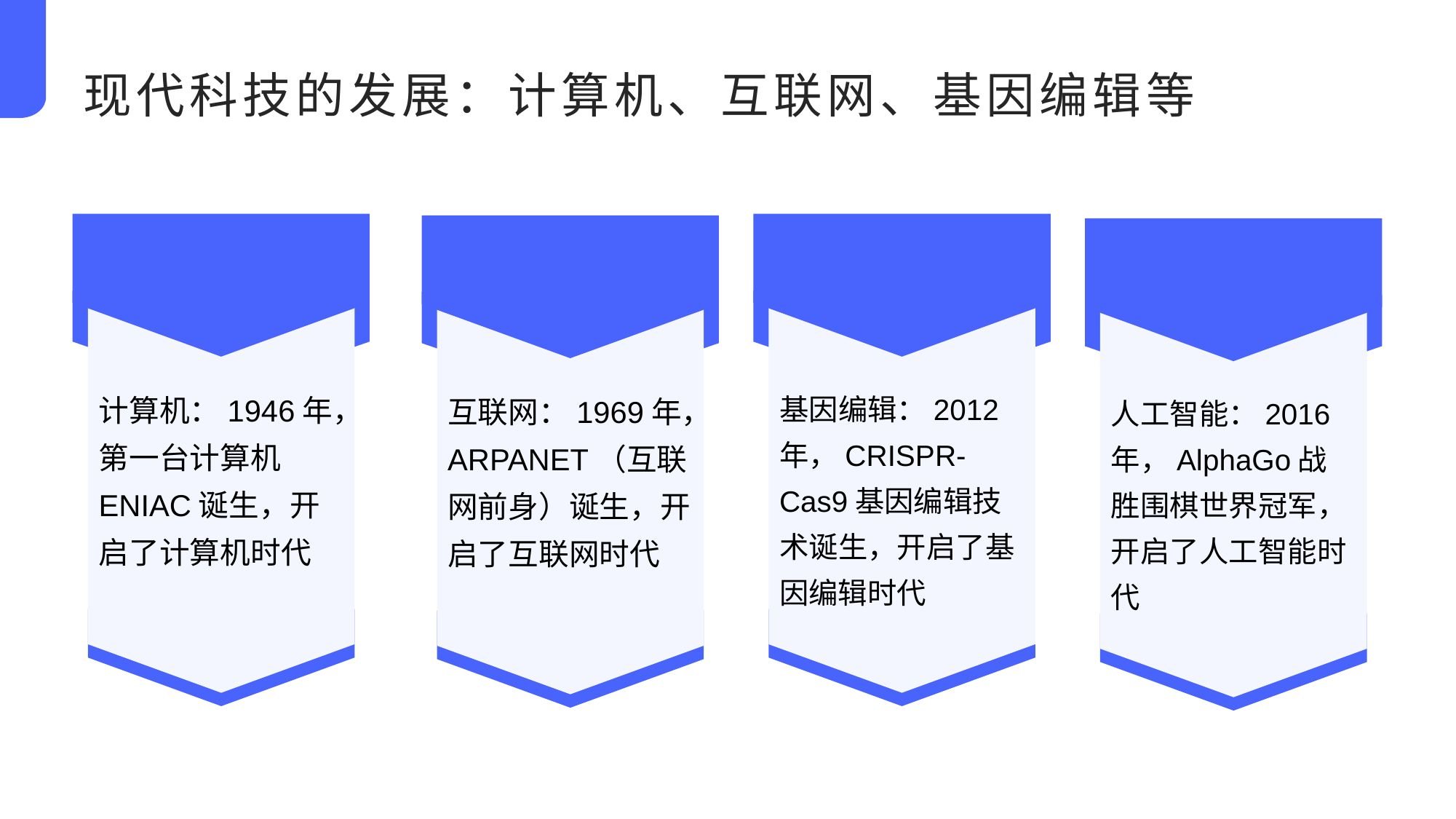

现代科技的发展：计算机、互联网、基因编辑等

计算机：1946年，第一台计算机ENIAC诞生，开启了计算机时代
基因编辑：2012年，CRISPR-Cas9基因编辑技术诞生，开启了基因编辑时代
互联网：1969年，ARPANET（互联网前身）诞生，开启了互联网时代
人工智能：2016年，AlphaGo战胜围棋世界冠军，开启了人工智能时代